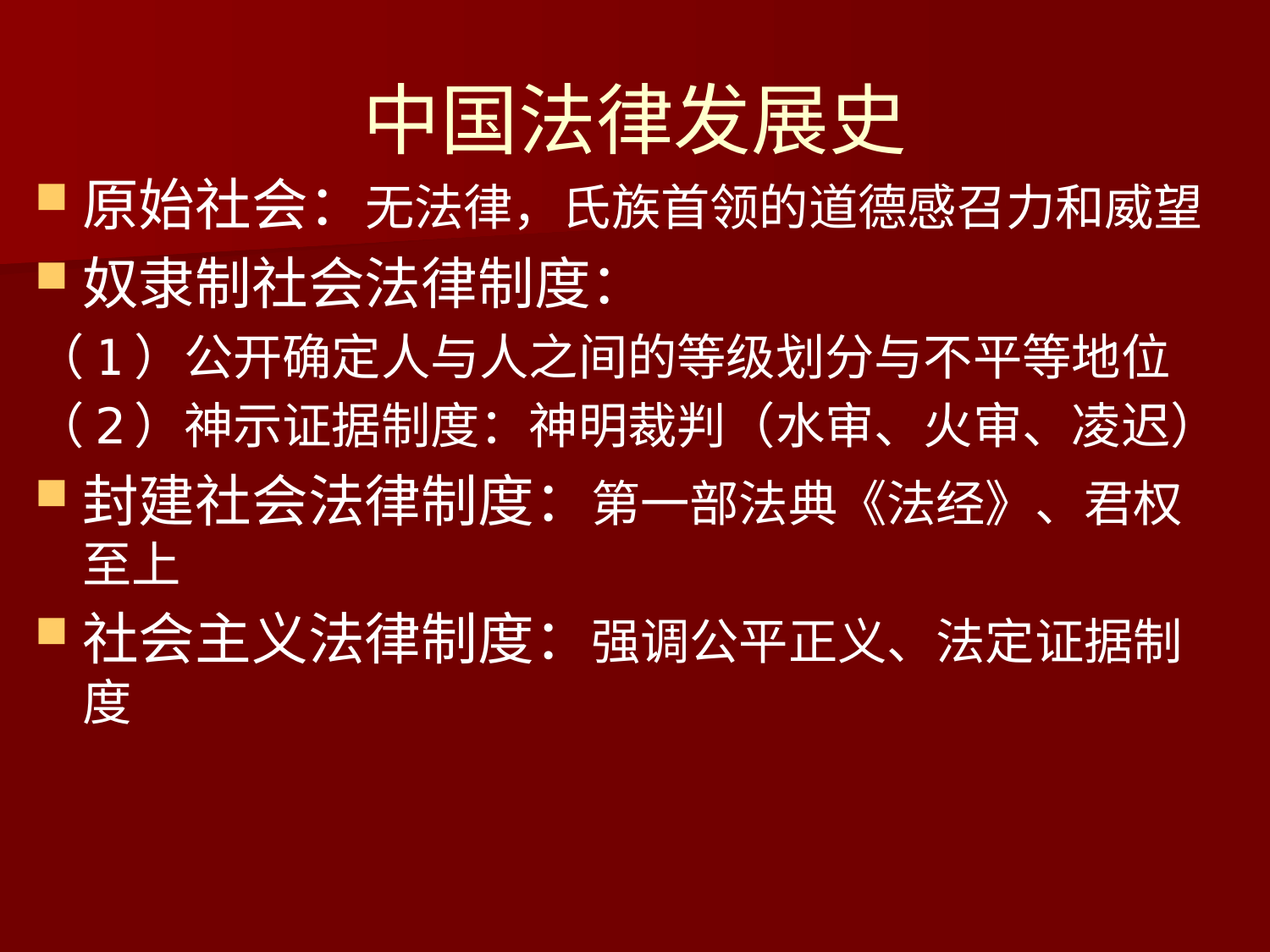

# 中国法律发展史
原始社会：无法律，氏族首领的道德感召力和威望
奴隶制社会法律制度：
（1）公开确定人与人之间的等级划分与不平等地位
（2）神示证据制度：神明裁判（水审、火审、凌迟）
封建社会法律制度：第一部法典《法经》、君权至上
社会主义法律制度：强调公平正义、法定证据制度